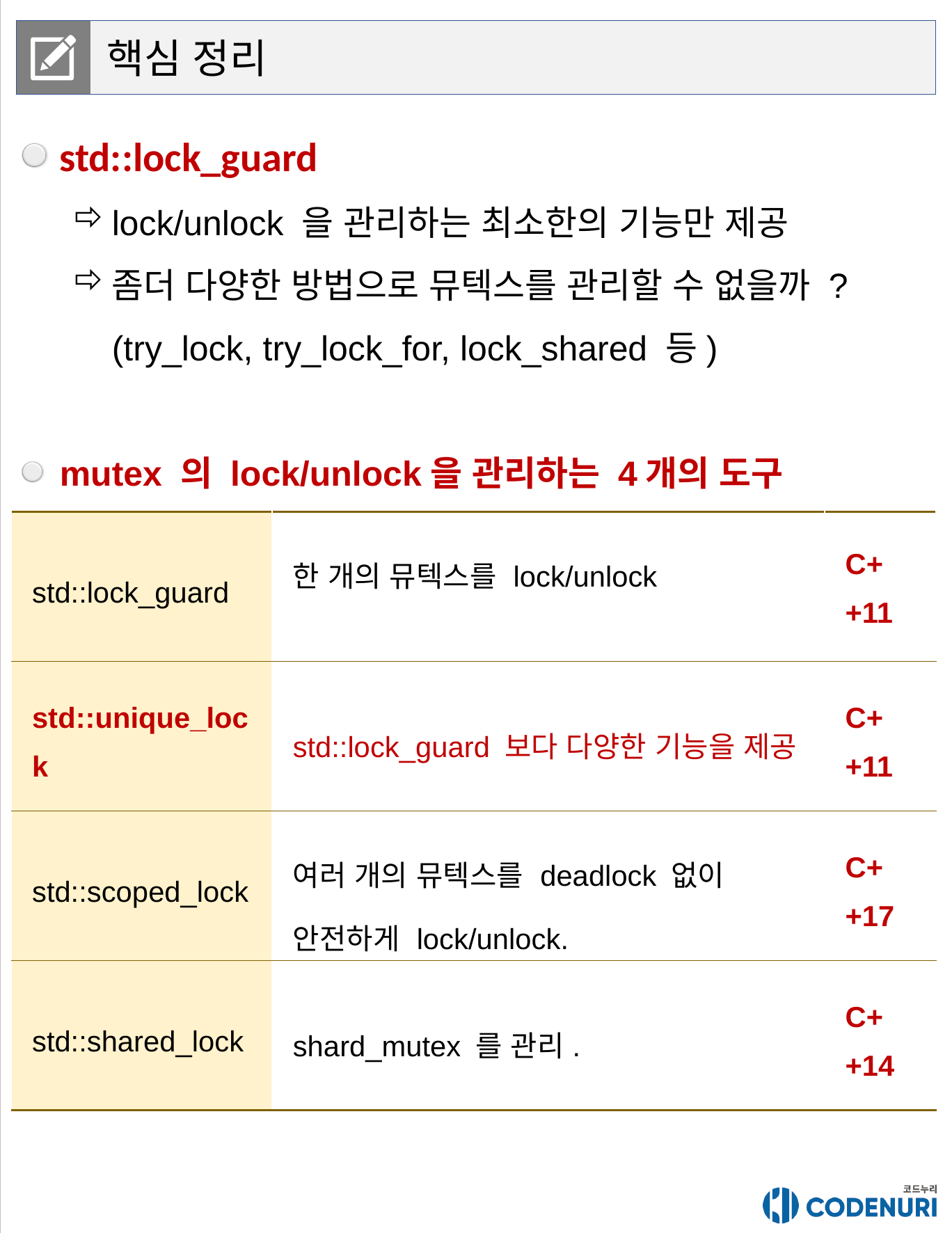

핵심 정리

std::lock_guard
lock/unlock 을 관리하는 최소한의 기능만 제공
좀더 다양한 방법으로 뮤텍스를 관리할 수 없을까 ? (try_lock, try_lock_for, lock_shared 등)

mutex 의 lock/unlock을 관리하는 4개의 도구
| std::lock\_guard | 한 개의 뮤텍스를 lock/unlock | C++11 |
| --- | --- | --- |
| std::unique\_lock | std::lock\_guard 보다 다양한 기능을 제공 | C++11 |
| std::scoped\_lock | 여러 개의 뮤텍스를 deadlock 없이 안전하게 lock/unlock. | C++17 |
| std::shared\_lock | shard\_mutex 를 관리. | C++14 |